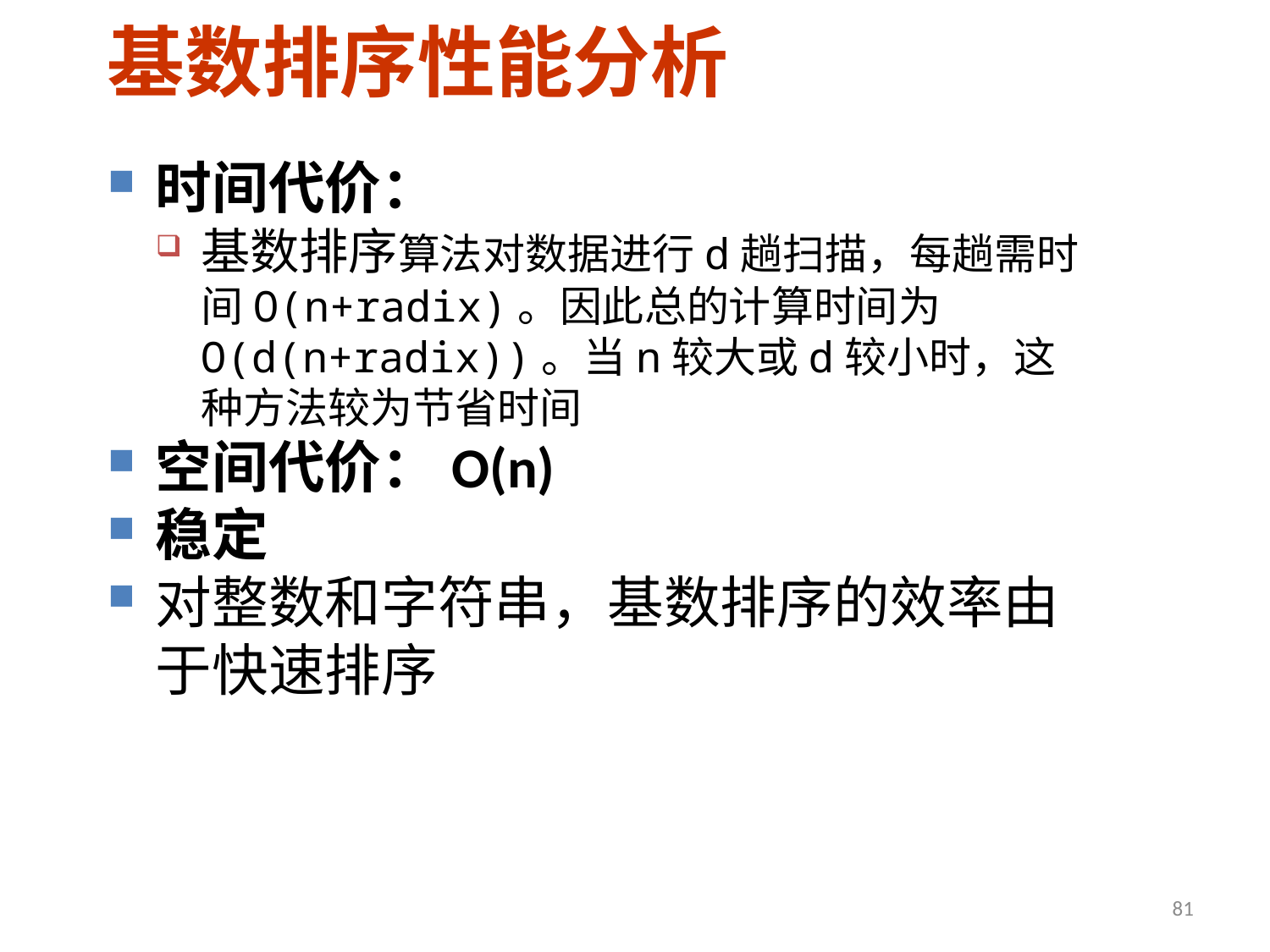

基数排序性能分析
时间代价：
基数排序算法对数据进行d趟扫描，每趟需时间O(n+radix)。因此总的计算时间为O(d(n+radix))。当n较大或d较小时，这种方法较为节省时间
空间代价：O(n)
稳定
对整数和字符串，基数排序的效率由于快速排序

81